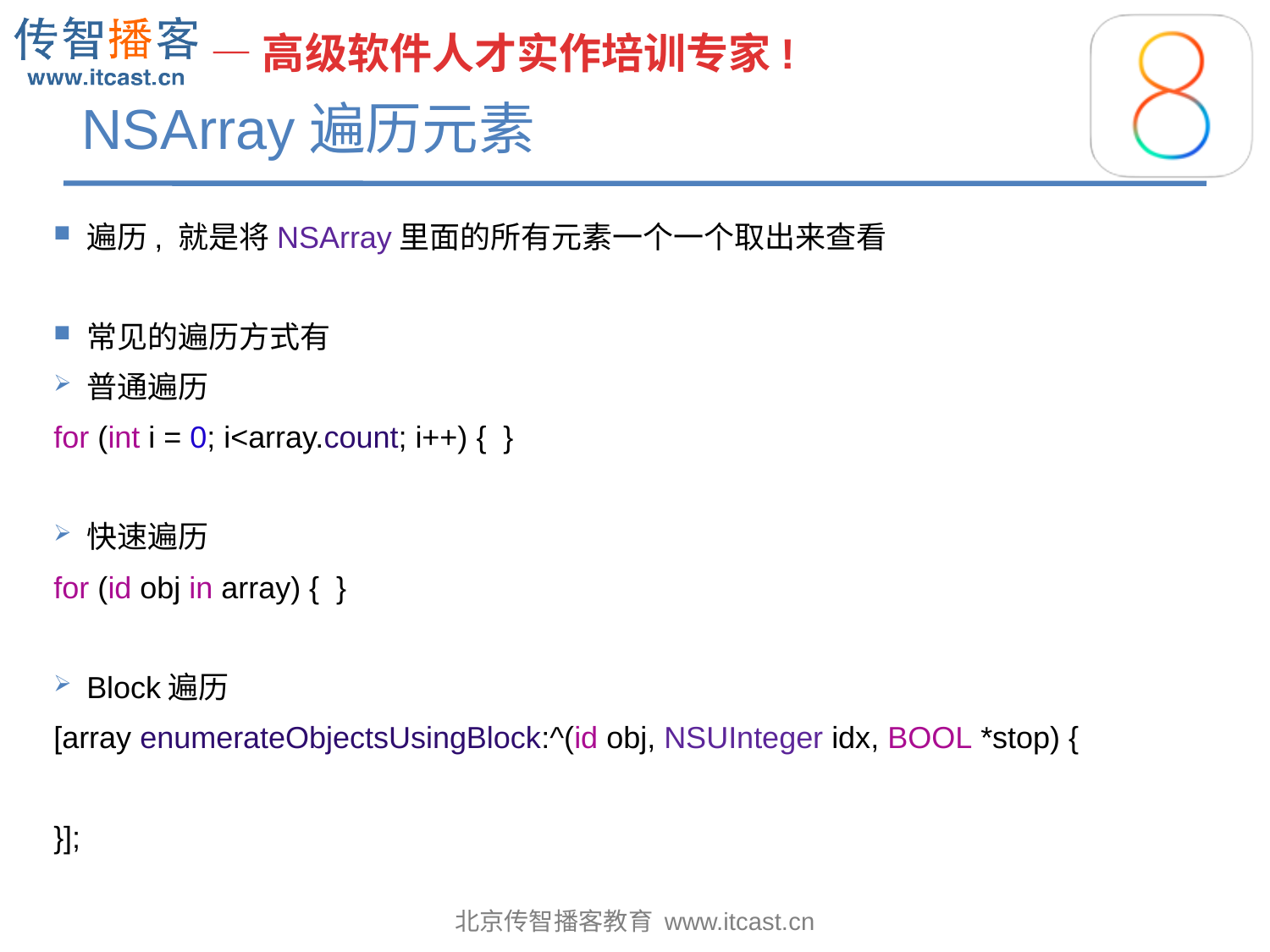

# NSArray遍历元素
遍历, 就是将NSArray里面的所有元素一个一个取出来查看

常见的遍历方式有
普通遍历
for (int i = 0; i<array.count; i++) {  }

快速遍历
for (id obj in array) {  }

Block遍历
[array enumerateObjectsUsingBlock:^(id obj, NSUInteger idx, BOOL *stop) {

}];